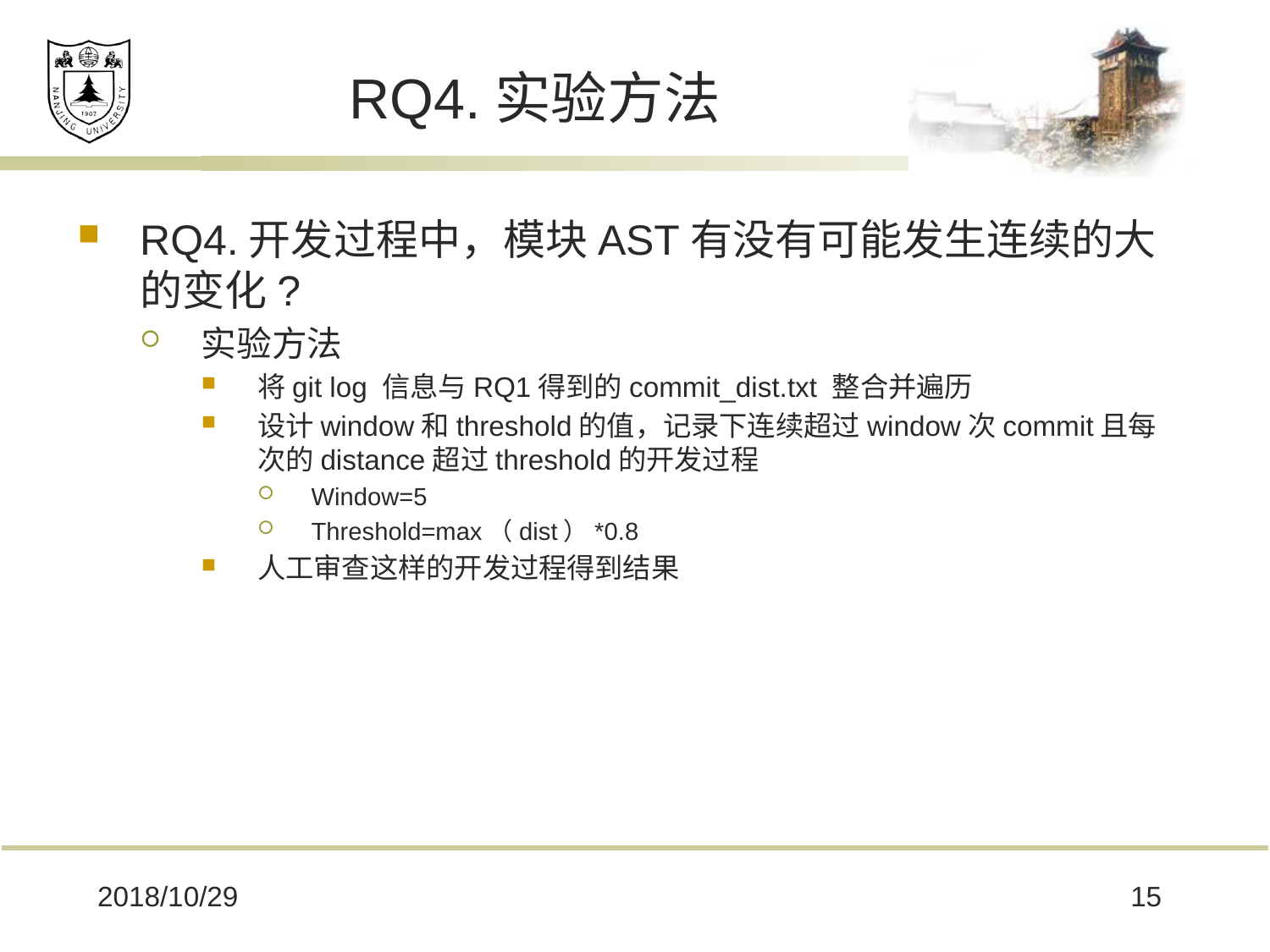

# RQ4.实验方法
RQ4.开发过程中，模块AST有没有可能发生连续的大的变化?
实验方法
将git log 信息与RQ1得到的commit_dist.txt 整合并遍历
设计window和threshold的值，记录下连续超过window次commit且每次的distance超过threshold的开发过程
Window=5
Threshold=max（dist）*0.8
人工审查这样的开发过程得到结果
2018/10/29
15